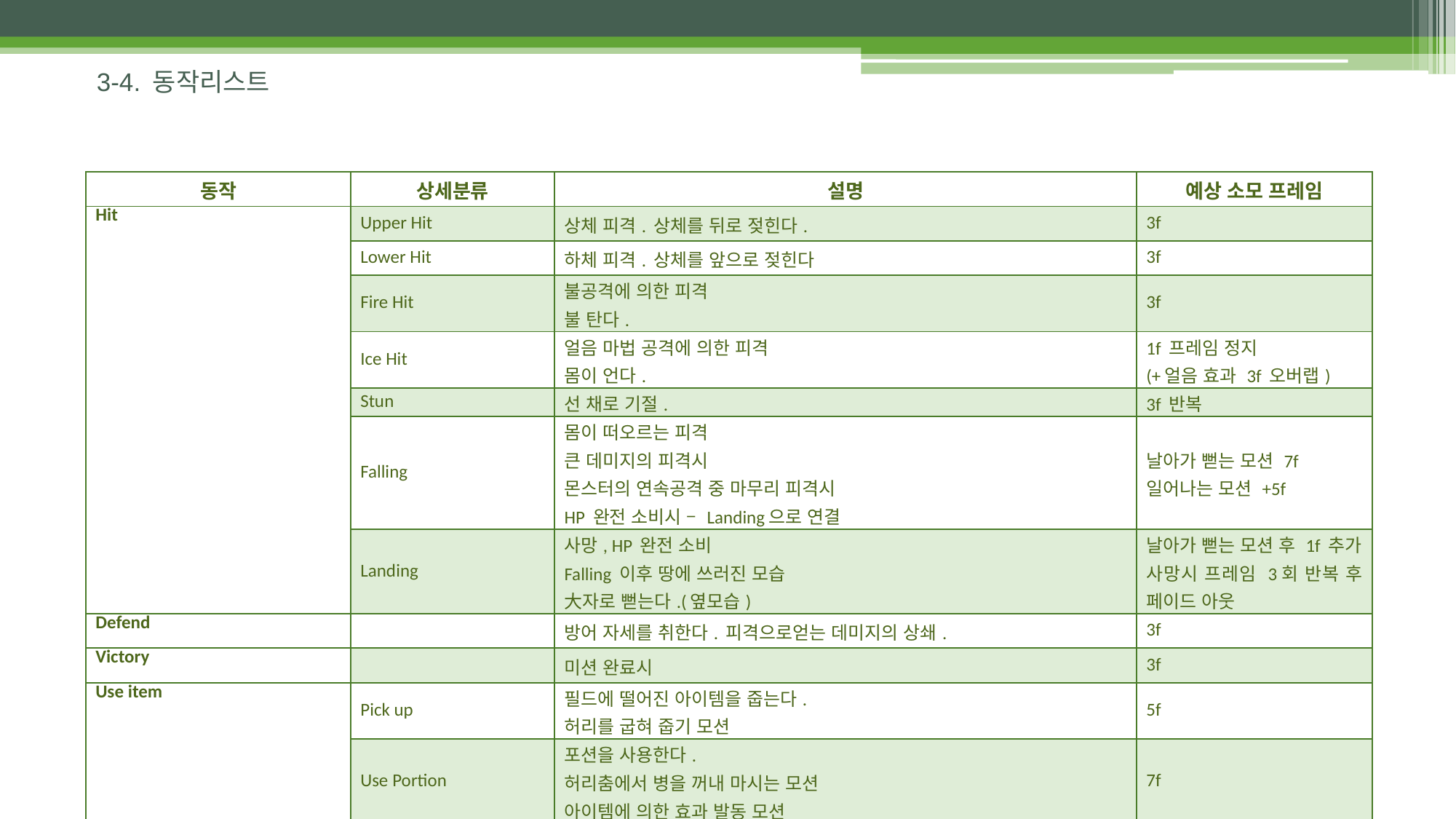

# 3-4. 동작리스트
| 동작 | 상세분류 | 설명 | 예상 소모 프레임 |
| --- | --- | --- | --- |
| Hit | Upper Hit | 상체 피격. 상체를 뒤로 젖힌다. | 3f |
|  | Lower Hit | 하체 피격. 상체를 앞으로 젖힌다 | 3f |
|  | Fire Hit | 불공격에 의한 피격 불 탄다. | 3f |
|  | Ice Hit | 얼음 마법 공격에 의한 피격 몸이 언다. | 1f 프레임 정지 (+얼음 효과 3f 오버랩) |
|  | Stun | 선 채로 기절. | 3f 반복 |
|  | Falling | 몸이 떠오르는 피격 큰 데미지의 피격시 몬스터의 연속공격 중 마무리 피격시 HP 완전 소비시 – Landing으로 연결 | 날아가 뻗는 모션 7f 일어나는 모션 +5f |
|  | Landing | 사망, HP 완전 소비 Falling 이후 땅에 쓰러진 모습 大자로 뻗는다.(옆모습) | 날아가 뻗는 모션 후 1f 추가 사망시 프레임 3회 반복 후 페이드 아웃 |
| Defend |  | 방어 자세를 취한다. 피격으로얻는 데미지의 상쇄. | 3f |
| Victory |  | 미션 완료시 | 3f |
| Use item | Pick up | 필드에 떨어진 아이템을 줍는다. 허리를 굽혀 줍기 모션 | 5f |
|  | Use Portion | 포션을 사용한다. 허리춤에서 병을 꺼내 마시는 모션 아이템에 의한 효과 발동 모션 | 7f |